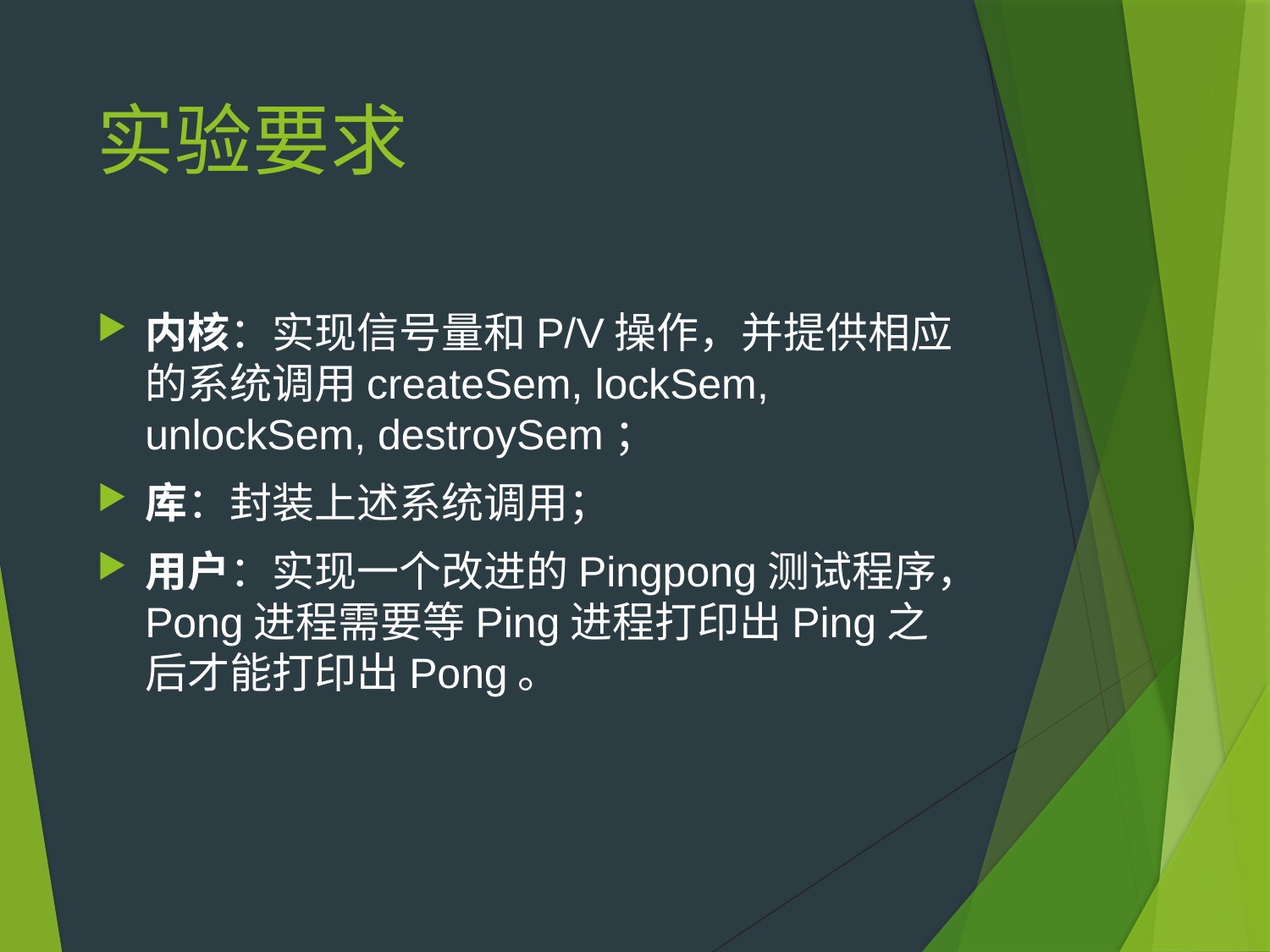

# 实验要求
内核：实现信号量和P/V操作，并提供相应的系统调用createSem, lockSem, unlockSem, destroySem；
库：封装上述系统调用；
用户：实现一个改进的Pingpong测试程序，Pong进程需要等Ping进程打印出Ping之后才能打印出Pong。